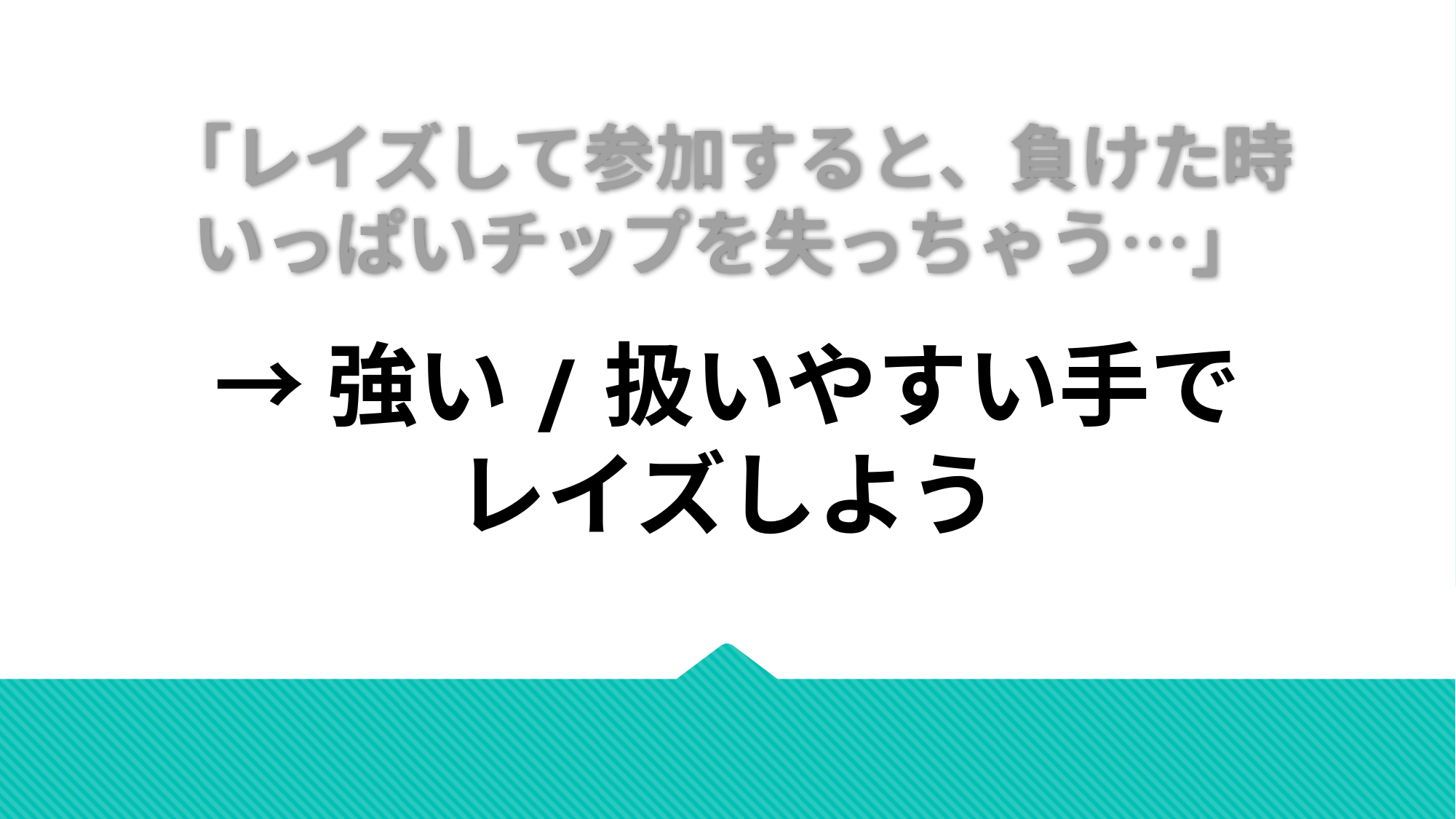

# 「レイズして参加すると、負けた時いっぱいチップを失っちゃう…」
→強い/扱いやすい手で
レイズしよう